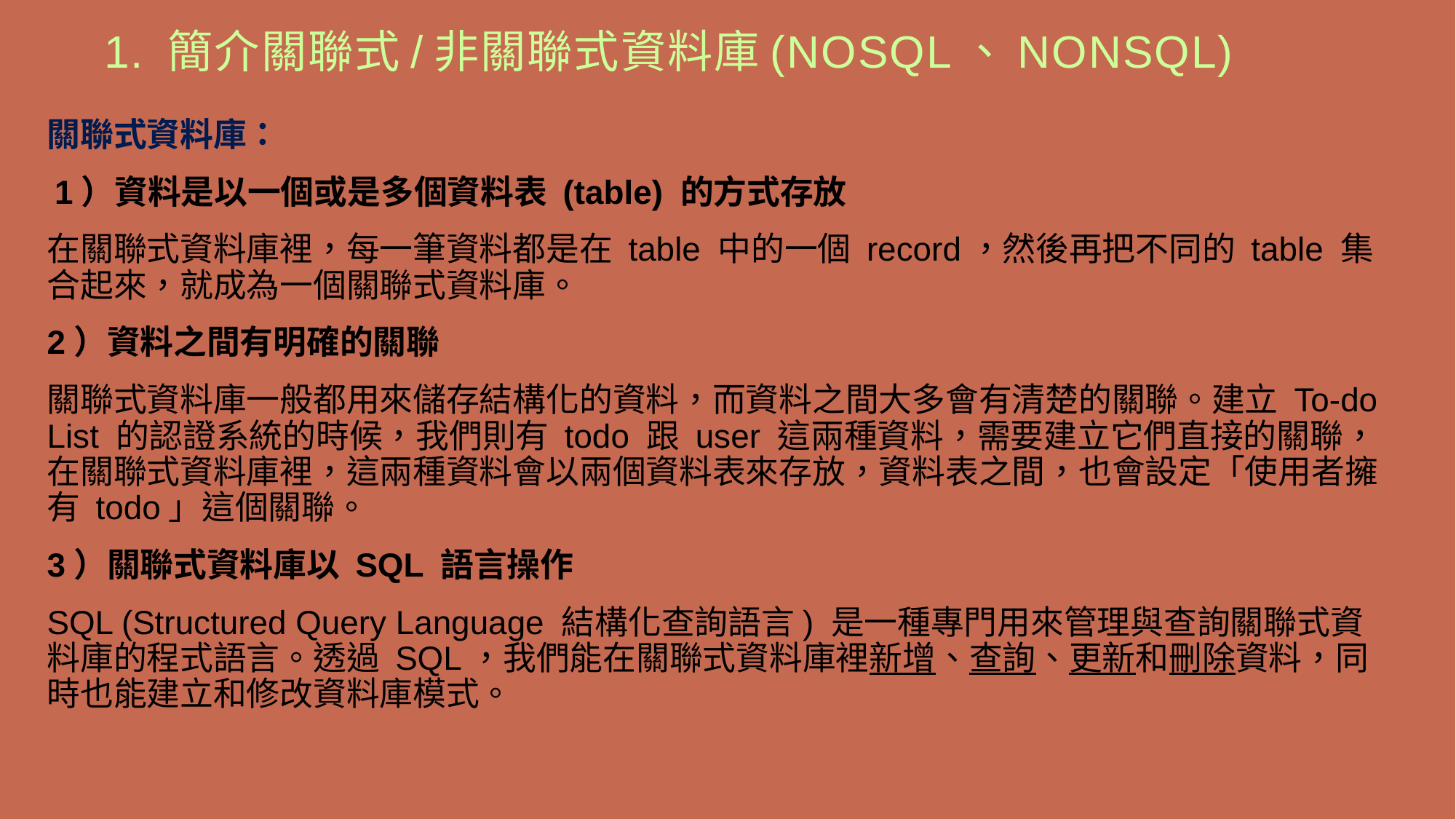

# 1. 簡介關聯式/非關聯式資料庫(NoSQL、NonSQL)
關聯式資料庫：
  1）資料是以一個或是多個資料表 (table) 的方式存放
在關聯式資料庫裡，每一筆資料都是在 table 中的一個 record，然後再把不同的 table 集合起來，就成為一個關聯式資料庫。
2）資料之間有明確的關聯
關聯式資料庫一般都用來儲存結構化的資料，而資料之間大多會有清楚的關聯。建立 To-do List 的認證系統的時候，我們則有 todo 跟 user 這兩種資料，需要建立它們直接的關聯，在關聯式資料庫裡，這兩種資料會以兩個資料表來存放，資料表之間，也會設定「使用者擁有 todo」這個關聯。
3）關聯式資料庫以 SQL 語言操作
SQL (Structured Query Language 結構化查詢語言) 是一種專門用來管理與查詢關聯式資料庫的程式語言。透過 SQL，我們能在關聯式資料庫裡新增、查詢、更新和刪除資料，同時也能建立和修改資料庫模式。